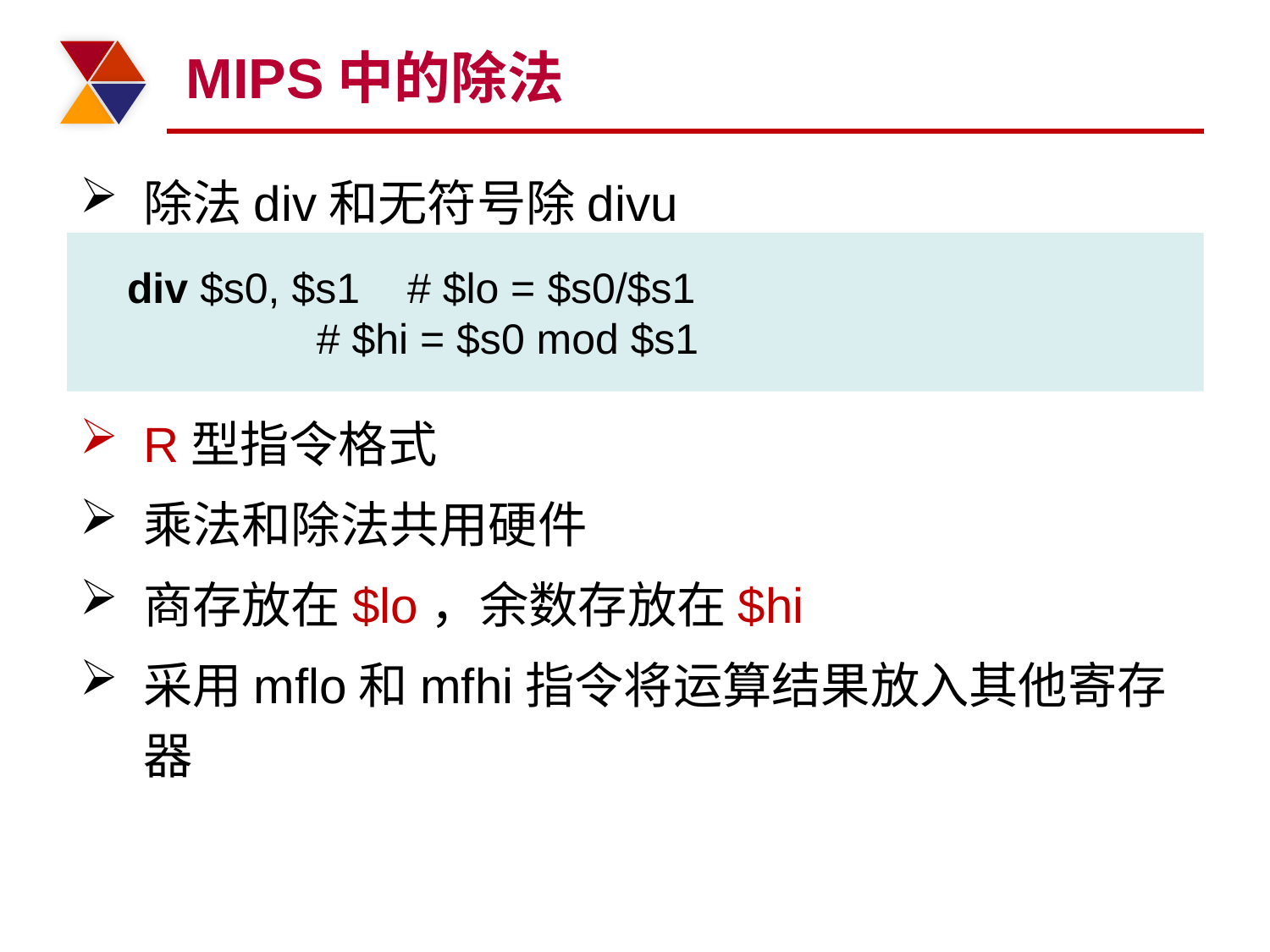

# MIPS中的除法
除法div和无符号除divu

R型指令格式
乘法和除法共用硬件
商存放在$lo，余数存放在$hi
采用mflo和mfhi指令将运算结果放入其他寄存器
    div $s0, $s1    # $lo = $s0/$s1
                    # $hi = $s0 mod $s1